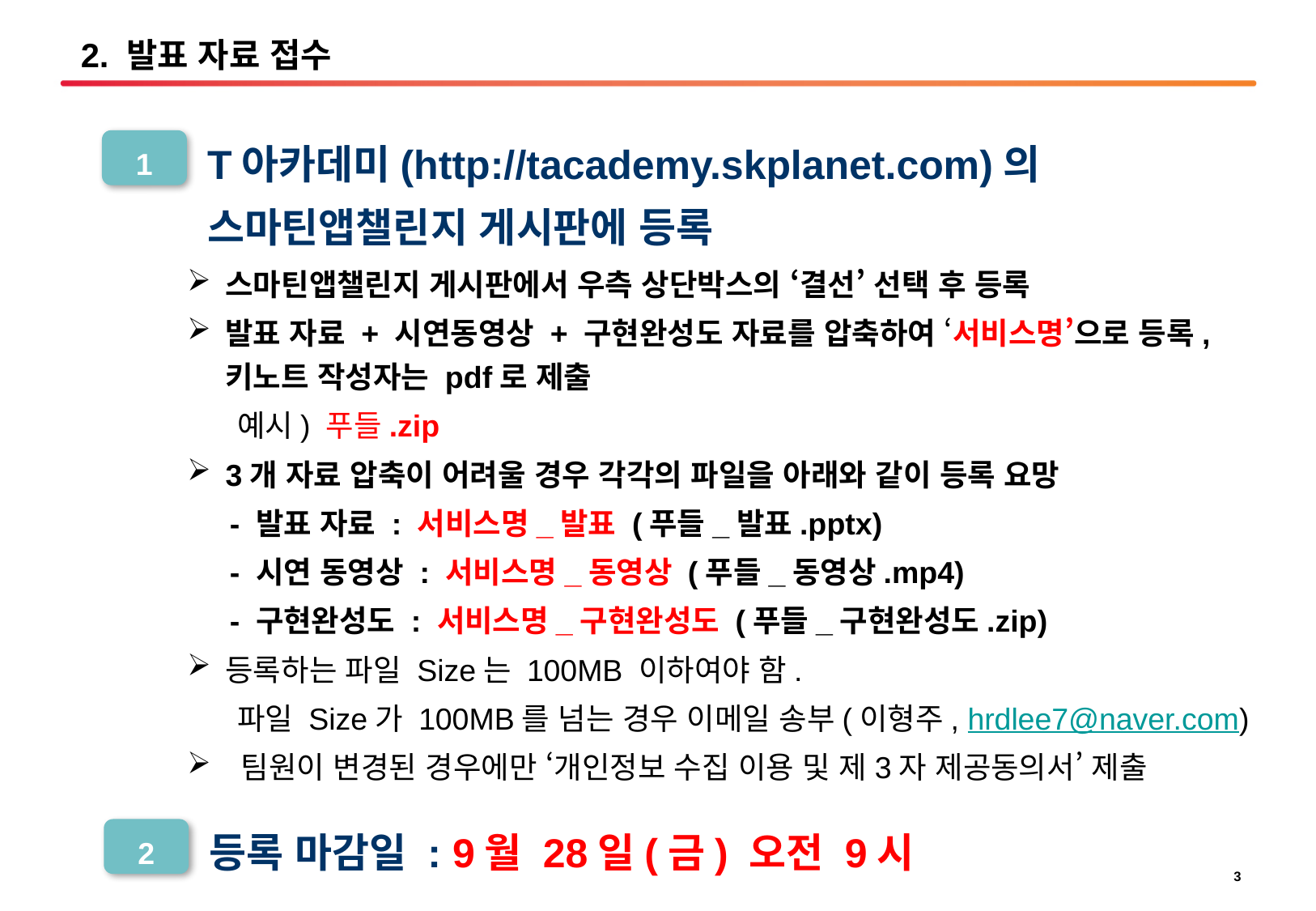

2. 발표 자료 접수
T아카데미(http://tacademy.skplanet.com)의
스마틴앱챌린지 게시판에 등록
1
스마틴앱챌린지 게시판에서 우측 상단박스의 ‘결선’ 선택 후 등록
발표 자료 + 시연동영상 + 구현완성도 자료를 압축하여 ‘서비스명’으로 등록, 키노트 작성자는 pdf로 제출
     예시) 푸들.zip
3개 자료 압축이 어려울 경우 각각의 파일을 아래와 같이 등록 요망
     - 발표 자료 : 서비스명_발표 (푸들_발표.pptx)
     - 시연 동영상 : 서비스명_동영상 (푸들_동영상.mp4)
     - 구현완성도 : 서비스명_구현완성도 (푸들_구현완성도.zip)
등록하는 파일 Size는 100MB 이하여야 함.
     파일 Size가 100MB를 넘는 경우 이메일 송부(이형주, hrdlee7@naver.com)
 팀원이 변경된 경우에만 ‘개인정보 수집 이용 및 제3자 제공동의서’ 제출
등록 마감일 : 9월 28일(금) 오전 9시
2